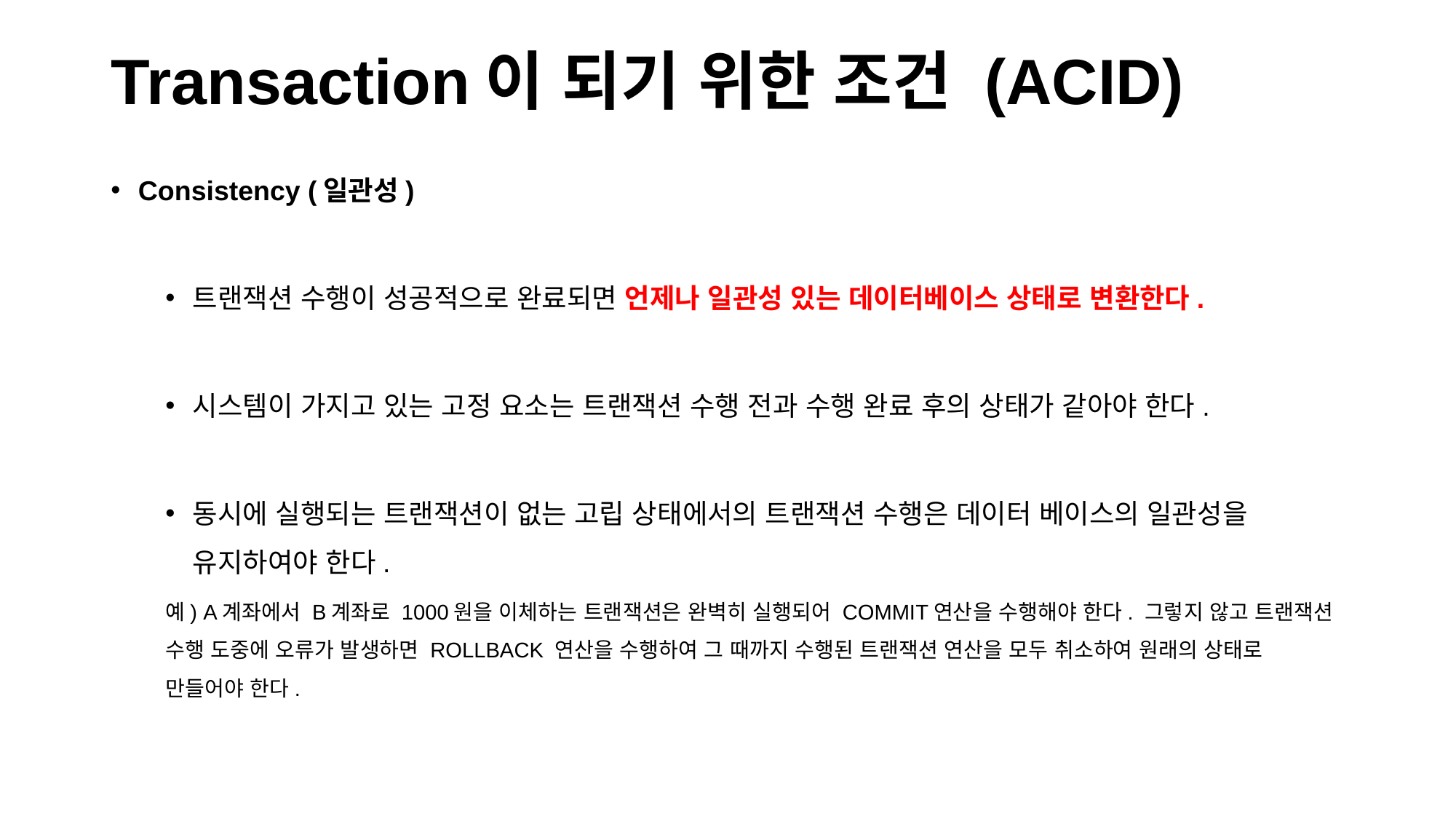

# Transaction이 되기 위한 조건 (ACID)
Consistency (일관성)

트랜잭션 수행이 성공적으로 완료되면 언제나 일관성 있는 데이터베이스 상태로 변환한다.

시스템이 가지고 있는 고정 요소는 트랜잭션 수행 전과 수행 완료 후의 상태가 같아야 한다.

동시에 실행되는 트랜잭션이 없는 고립 상태에서의 트랜잭션 수행은 데이터 베이스의 일관성을 유지하여야 한다.
예) A계좌에서 B계좌로 1000원을 이체하는 트랜잭션은 완벽히 실행되어 COMMIT연산을 수행해야 한다. 그렇지 않고 트랜잭션 수행 도중에 오류가 발생하면 ROLLBACK 연산을 수행하여 그 때까지 수행된 트랜잭션 연산을 모두 취소하여 원래의 상태로 만들어야 한다.